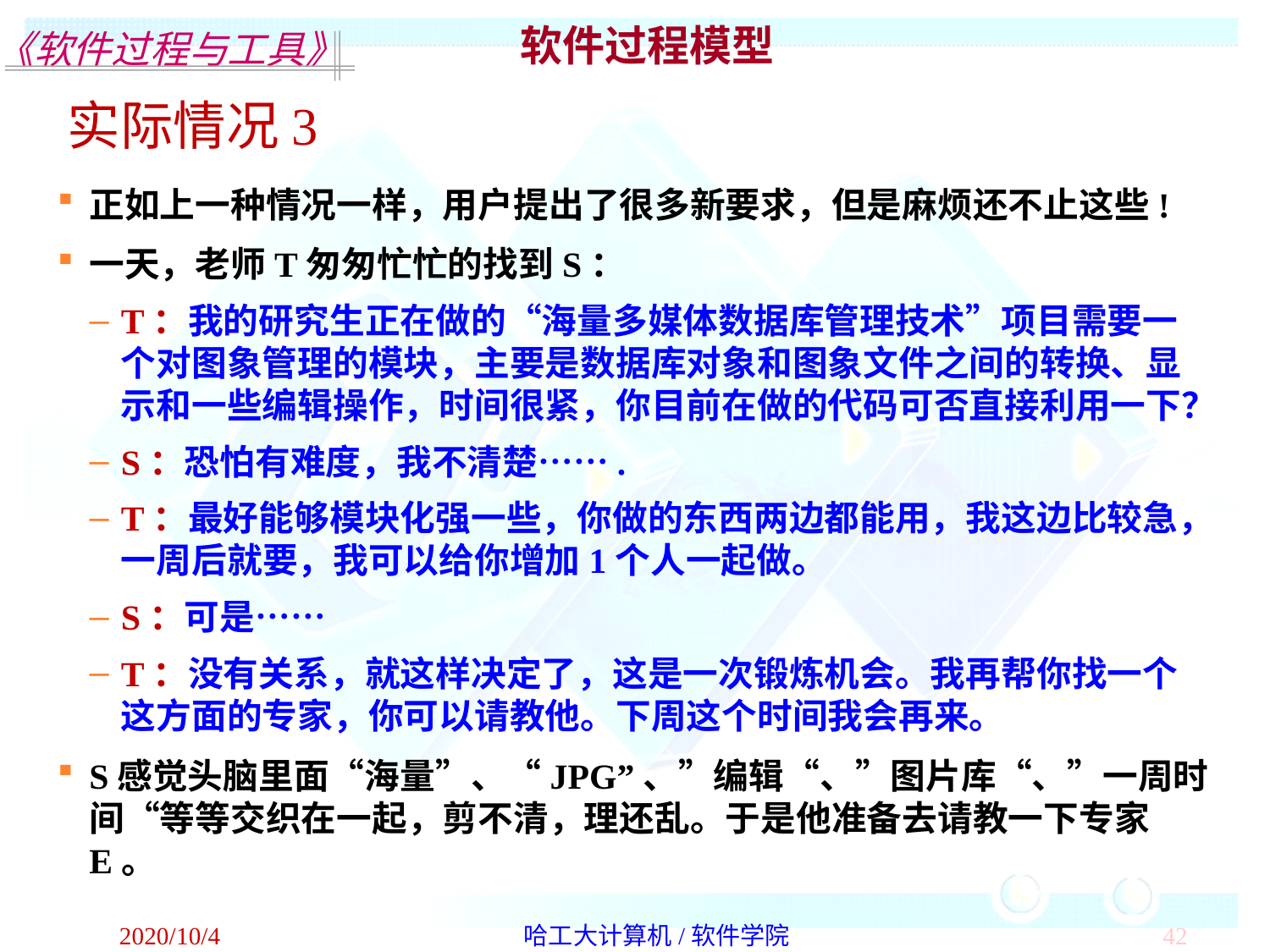

软件过程模型
实际情况3
正如上一种情况一样，用户提出了很多新要求，但是麻烦还不止这些!
一天，老师T匆匆忙忙的找到S：
T：我的研究生正在做的“海量多媒体数据库管理技术”项目需要一个对图象管理的模块，主要是数据库对象和图象文件之间的转换、显示和一些编辑操作，时间很紧，你目前在做的代码可否直接利用一下？
S：恐怕有难度，我不清楚…….
T：最好能够模块化强一些，你做的东西两边都能用，我这边比较急，一周后就要，我可以给你增加1个人一起做。
S：可是……
T：没有关系，就这样决定了，这是一次锻炼机会。我再帮你找一个这方面的专家，你可以请教他。下周这个时间我会再来。
S感觉头脑里面“海量”、“JPG”、”编辑“、”图片库“、”一周时间“等等交织在一起，剪不清，理还乱。于是他准备去请教一下专家E。